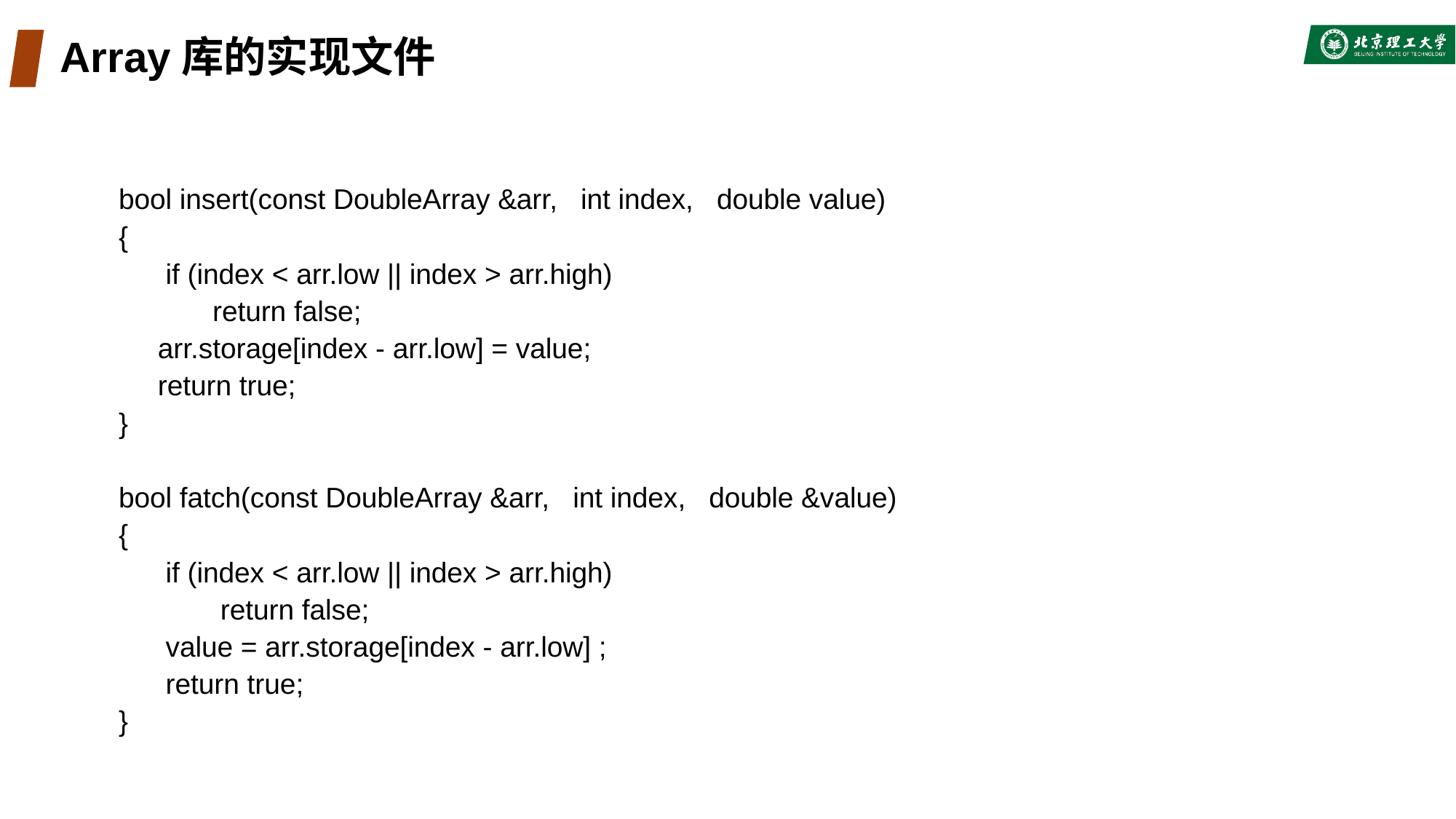

# Array库的实现文件
bool insert(const DoubleArray &arr,   int index,   double value)
{
      if (index < arr.low || index > arr.high)
            return false;
     arr.storage[index - arr.low] = value;
     return true;
}

bool fatch(const DoubleArray &arr,   int index,   double &value)
{
      if (index < arr.low || index > arr.high)
             return false;
      value = arr.storage[index - arr.low] ;
      return true;
}